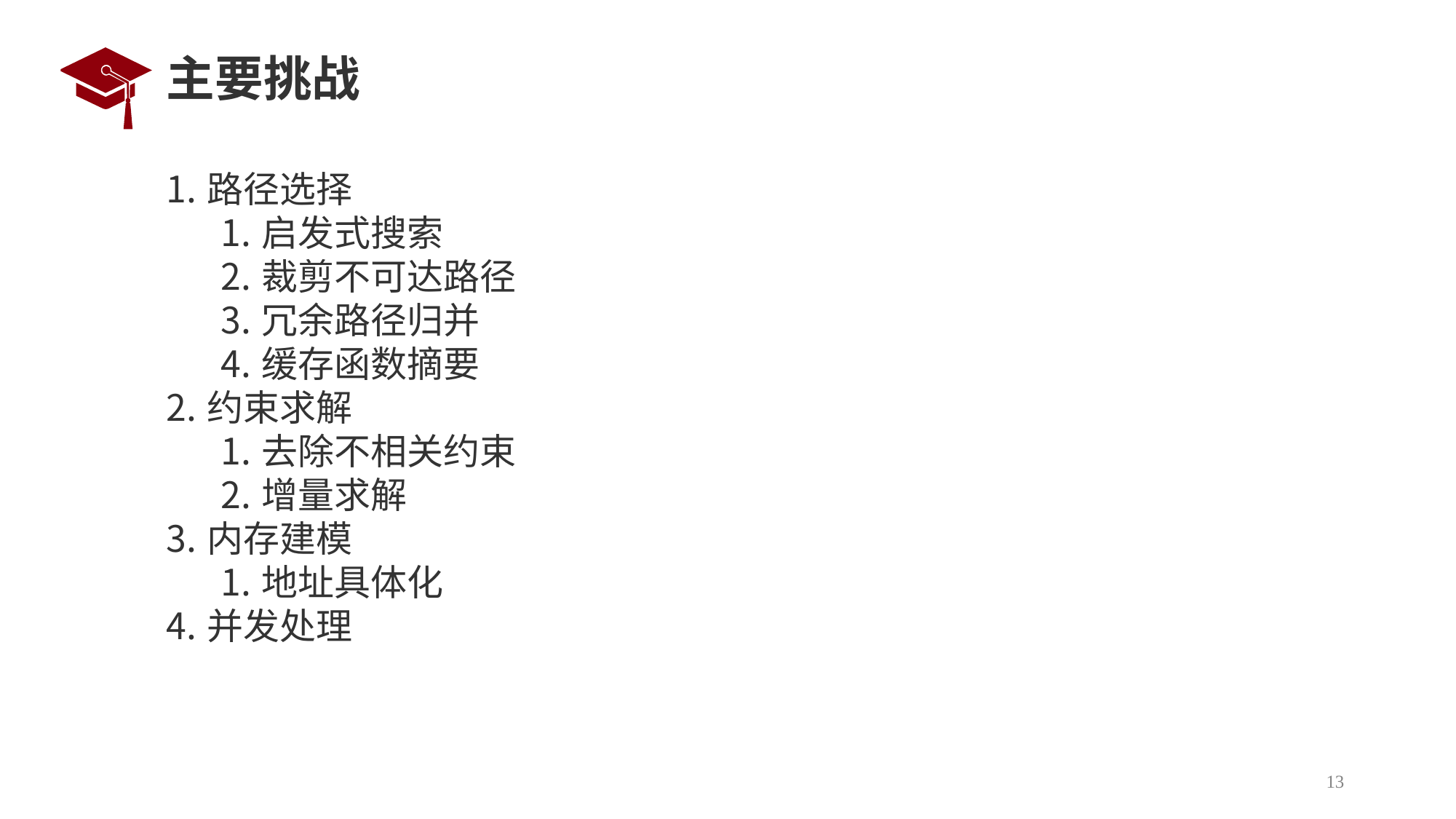

# 主要挑战
路径选择
启发式搜索
裁剪不可达路径
冗余路径归并
缓存函数摘要
约束求解
去除不相关约束
增量求解
内存建模
地址具体化
并发处理
13